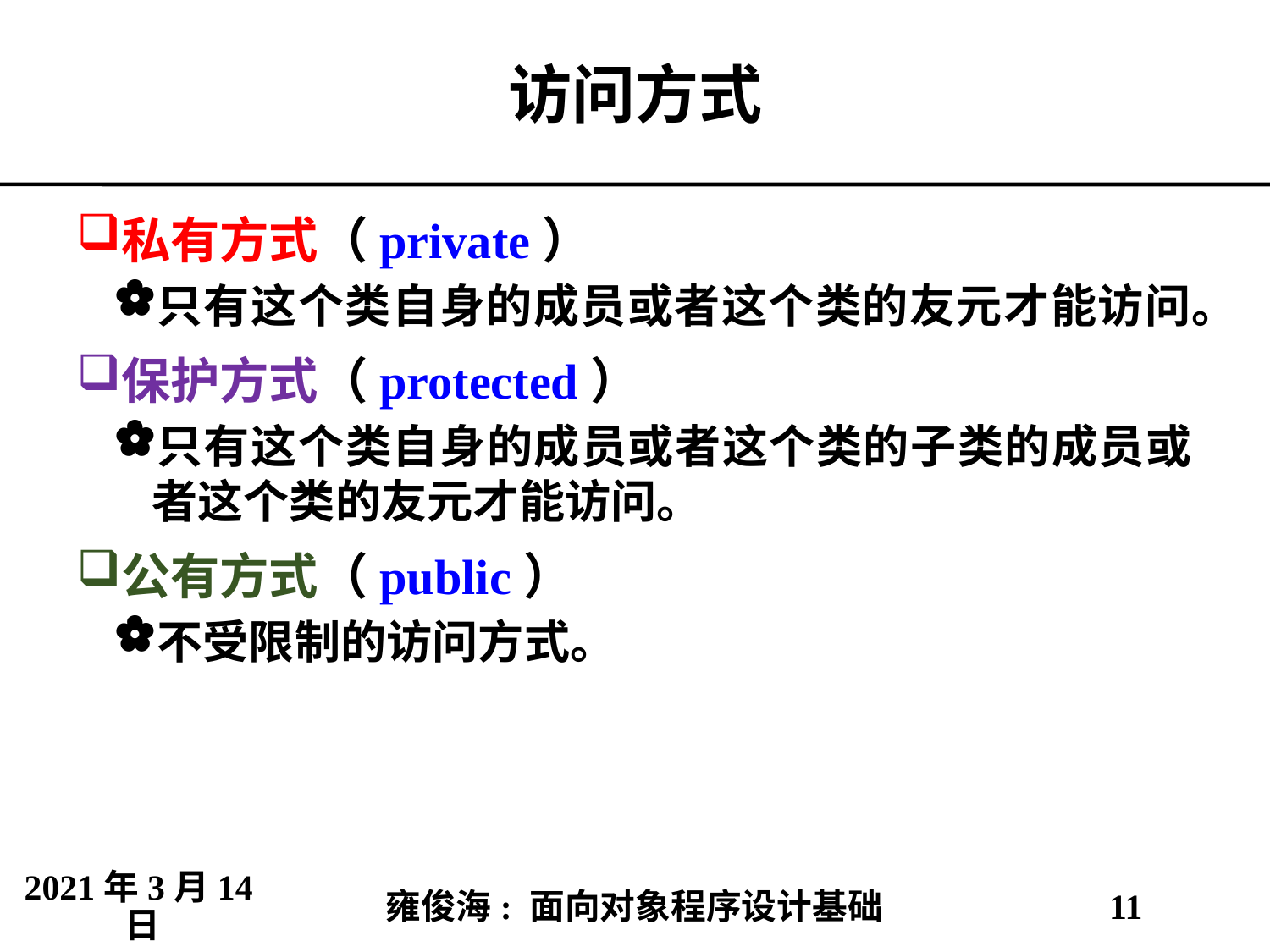

# 访问方式

私有方式（private）
只有这个类自身的成员或者这个类的友元才能访问。
保护方式（protected）
只有这个类自身的成员或者这个类的子类的成员或者这个类的友元才能访问。
公有方式（public）
不受限制的访问方式。

2021年3月14日
雍俊海: 面向对象程序设计基础
11